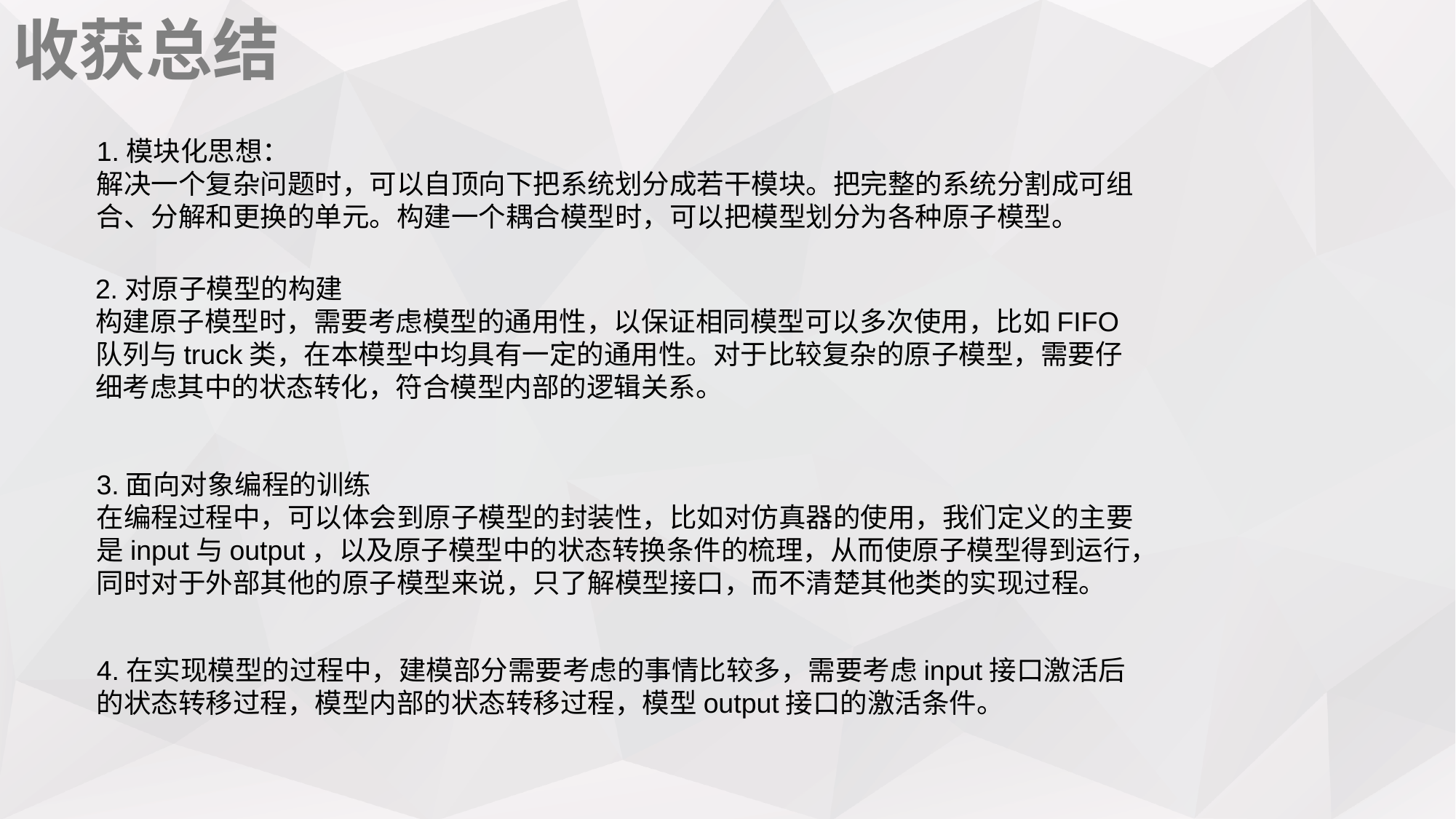

收获总结
1.模块化思想：
解决一个复杂问题时，可以自顶向下把系统划分成若干模块。把完整的系统分割成可组合、分解和更换的单元。构建一个耦合模型时，可以把模型划分为各种原子模型。
2.对原子模型的构建
构建原子模型时，需要考虑模型的通用性，以保证相同模型可以多次使用，比如FIFO队列与truck类，在本模型中均具有一定的通用性。对于比较复杂的原子模型，需要仔细考虑其中的状态转化，符合模型内部的逻辑关系。
3.面向对象编程的训练
在编程过程中，可以体会到原子模型的封装性，比如对仿真器的使用，我们定义的主要是input与output，以及原子模型中的状态转换条件的梳理，从而使原子模型得到运行，同时对于外部其他的原子模型来说，只了解模型接口，而不清楚其他类的实现过程。
4.在实现模型的过程中，建模部分需要考虑的事情比较多，需要考虑input接口激活后的状态转移过程，模型内部的状态转移过程，模型output接口的激活条件。